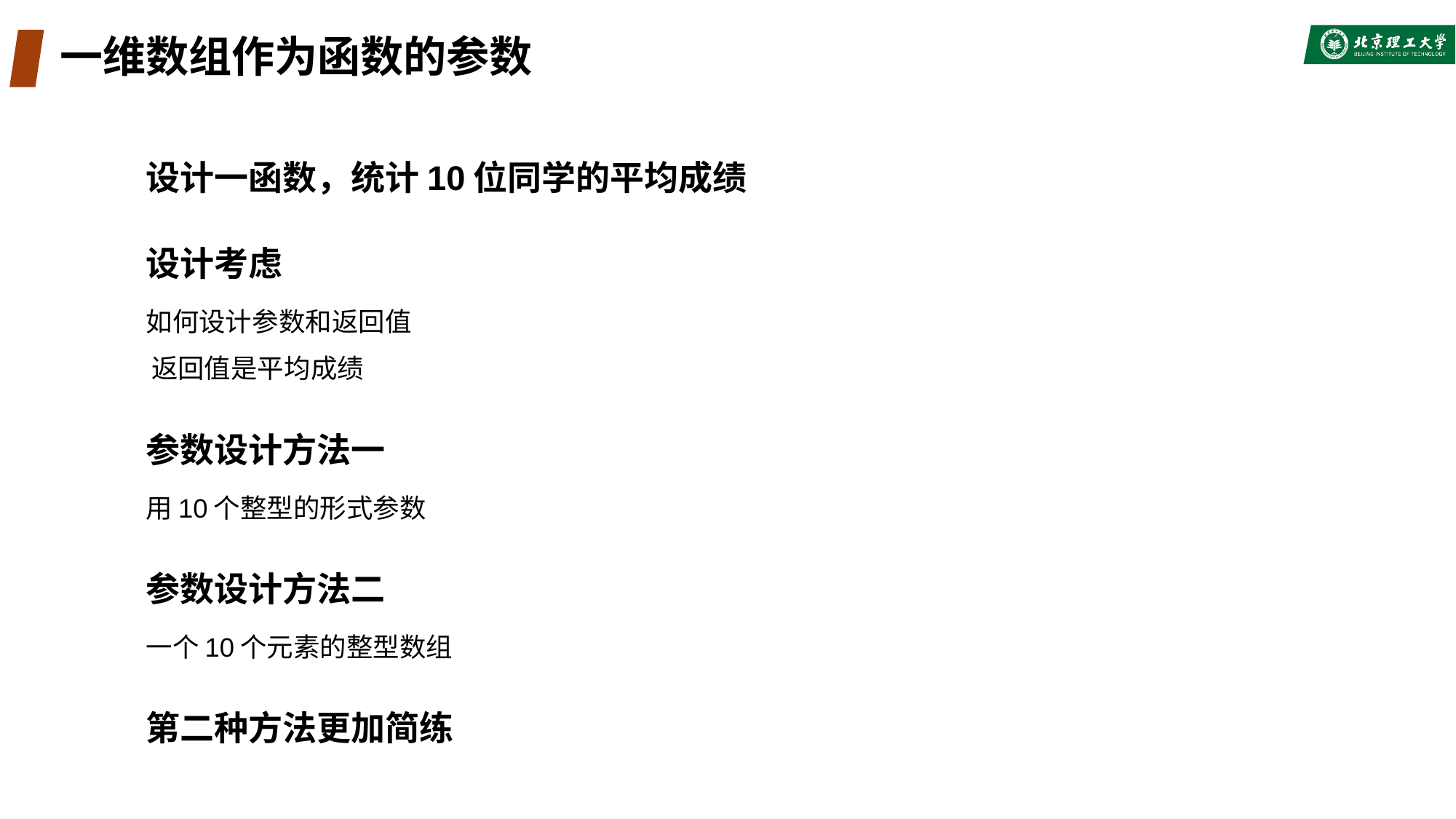

# 一维数组作为函数的参数
设计一函数，统计10位同学的平均成绩
设计考虑
如何设计参数和返回值
返回值是平均成绩
参数设计方法一
用10个整型的形式参数
参数设计方法二
一个10个元素的整型数组
第二种方法更加简练